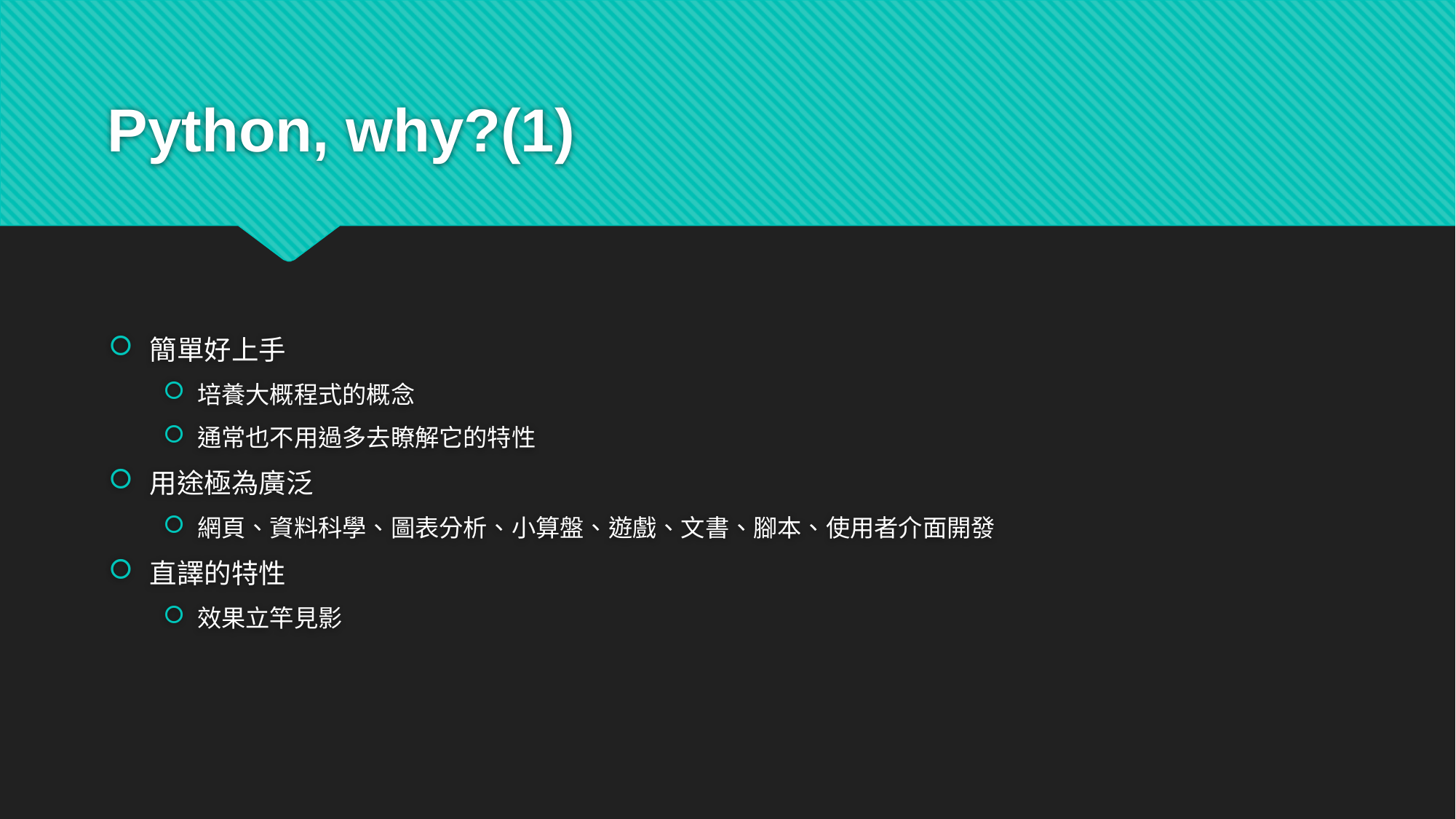

# Python, why?(1)
簡單好上手
培養大概程式的概念
通常也不用過多去瞭解它的特性
用途極為廣泛
網頁、資料科學、圖表分析、小算盤、遊戲、文書、腳本、使用者介面開發
直譯的特性
效果立竿見影